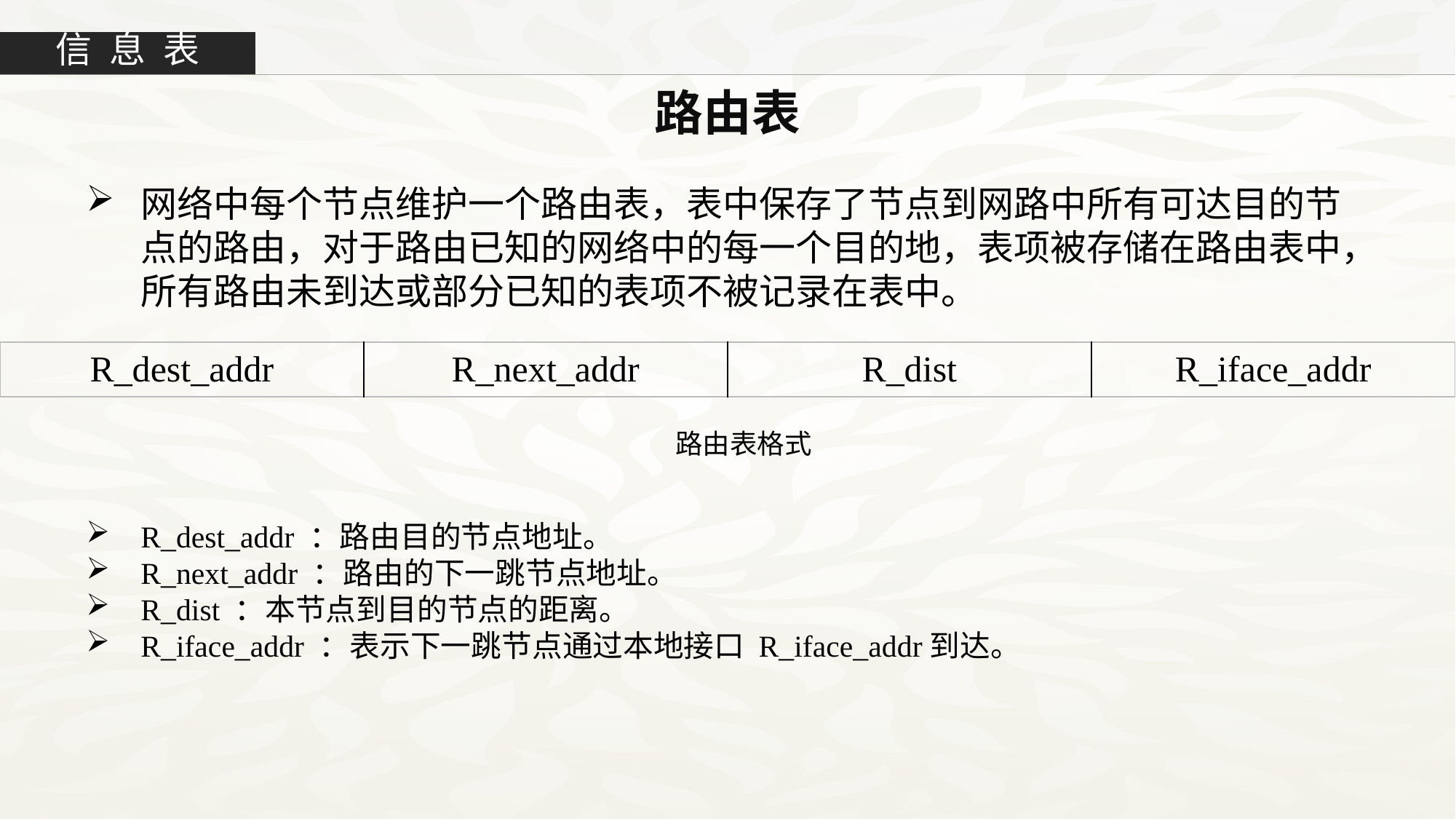

信 息 表
路由表
网络中每个节点维护一个路由表，表中保存了节点到网路中所有可达目的节点的路由，对于路由已知的网络中的每一个目的地，表项被存储在路由表中，
所有路由未到达或部分已知的表项不被记录在表中。
| R\_dest\_addr | R\_next\_addr | R\_dist | R\_iface\_addr |
| --- | --- | --- | --- |
路由表格式
R_dest_addr ：路由目的节点地址。
R_next_addr ：路由的下一跳节点地址。
R_dist ：本节点到目的节点的距离。
R_iface_addr ：表示下一跳节点通过本地接口 R_iface_addr到达。